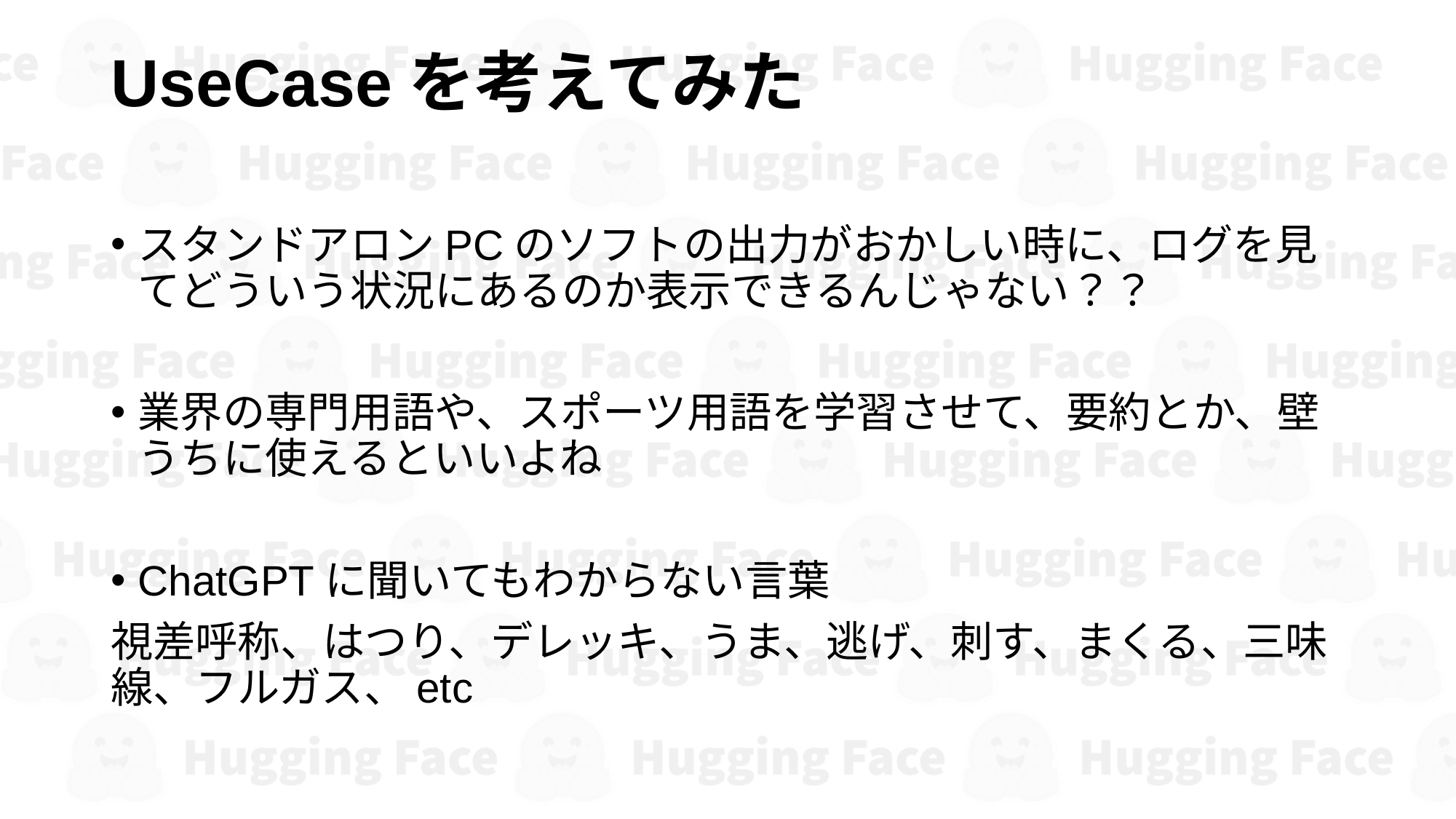

# UseCaseを考えてみた
スタンドアロンPCのソフトの出力がおかしい時に、ログを見てどういう状況にあるのか表示できるんじゃない？？

業界の専門用語や、スポーツ用語を学習させて、要約とか、壁うちに使えるといいよね

ChatGPTに聞いてもわからない言葉
視差呼称、はつり、デレッキ、うま、逃げ、刺す、まくる、三味線、フルガス、etc